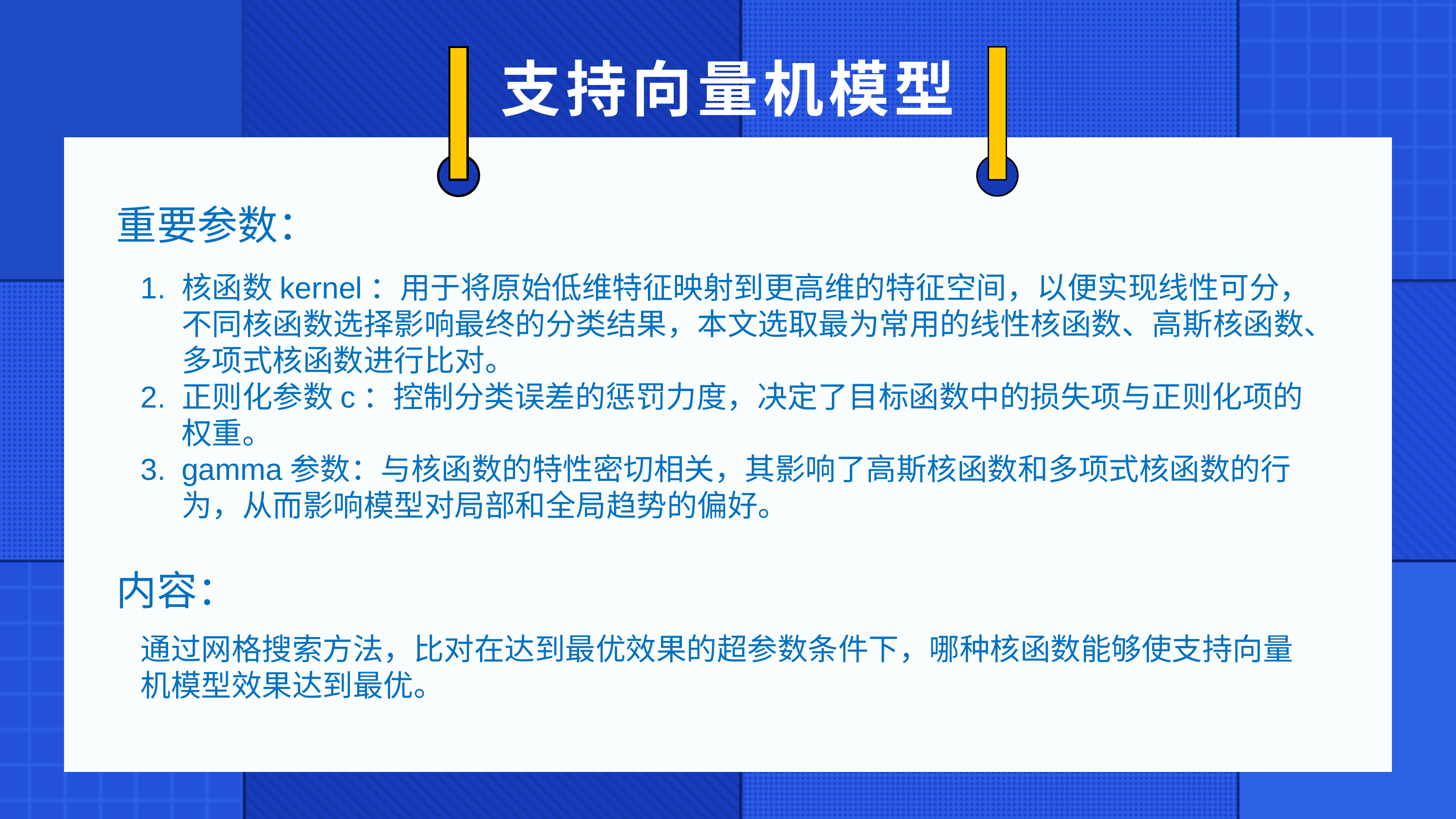

支持向量机模型

重要参数：

核函数kernel：用于将原始低维特征映射到更高维的特征空间，以便实现线性可分，不同核函数选择影响最终的分类结果，本文选取最为常用的线性核函数、高斯核函数、多项式核函数进行比对。
正则化参数c：控制分类误差的惩罚力度，决定了目标函数中的损失项与正则化项的权重。
gamma参数：与核函数的特性密切相关，其影响了高斯核函数和多项式核函数的行为，从而影响模型对局部和全局趋势的偏好。
内容：

通过网格搜索方法，比对在达到最优效果的超参数条件下，哪种核函数能够使支持向量机模型效果达到最优。